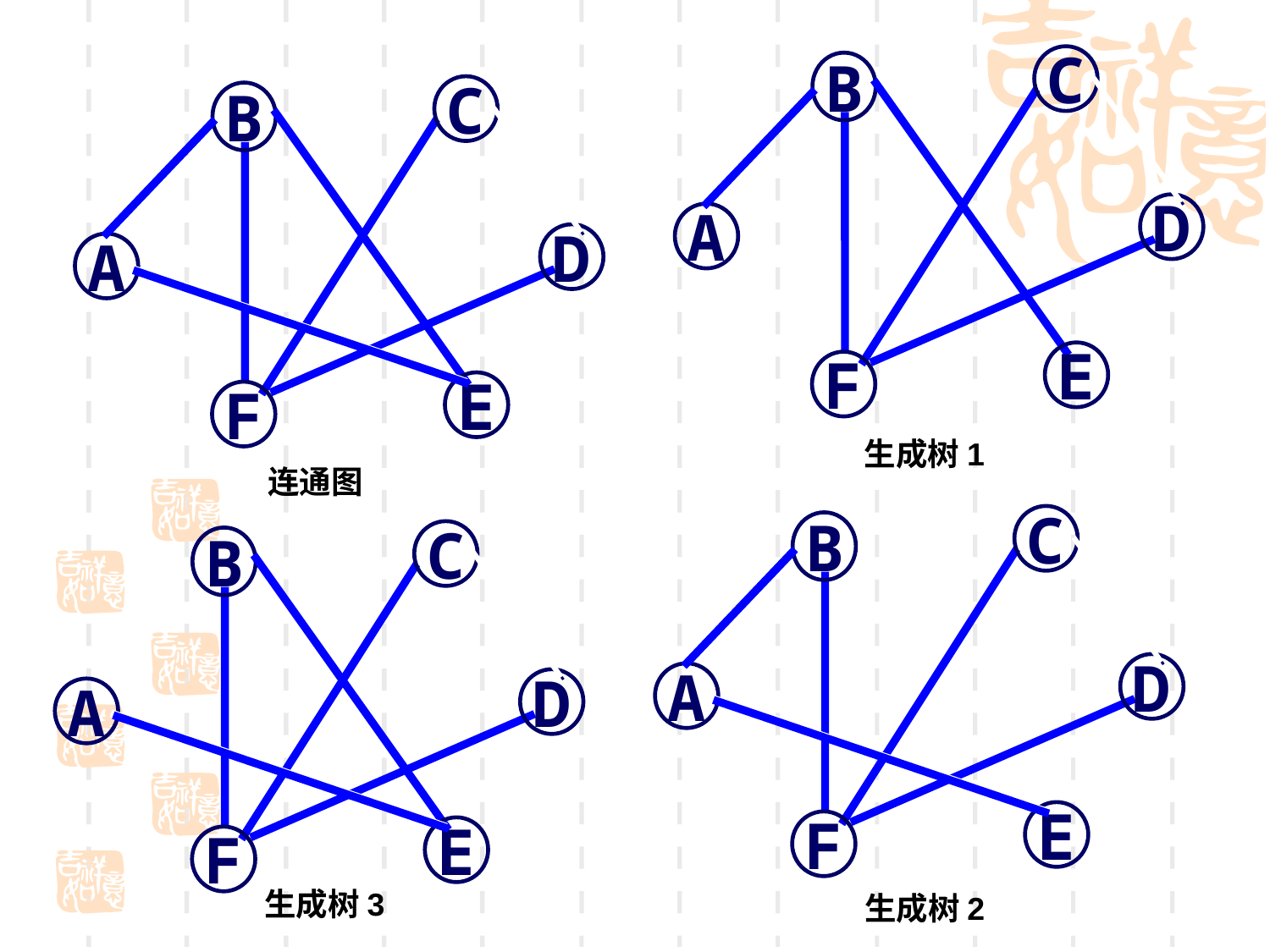

C
B

D
A

E
F
生成树1
C
B

D
A

E
F

连通图
C
B

D
A

E
F
生成树2
C
B

D
A

E
F
生成树3